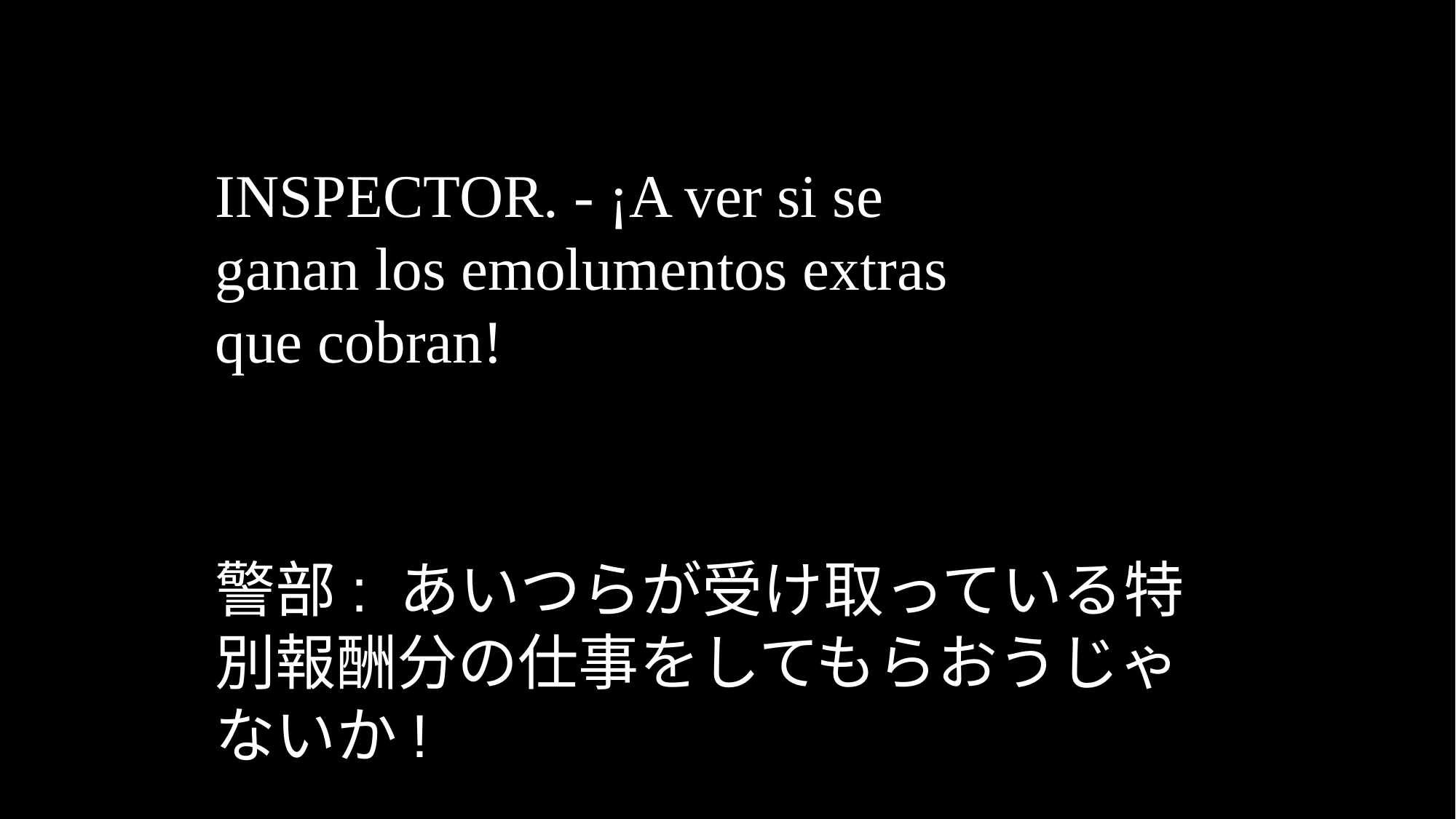

INSPECTOR. - ¡A ver si se ganan los emolumentos extras que cobran!

警部: あいつらが受け取っている特別報酬分の仕事をしてもらおうじゃないか!